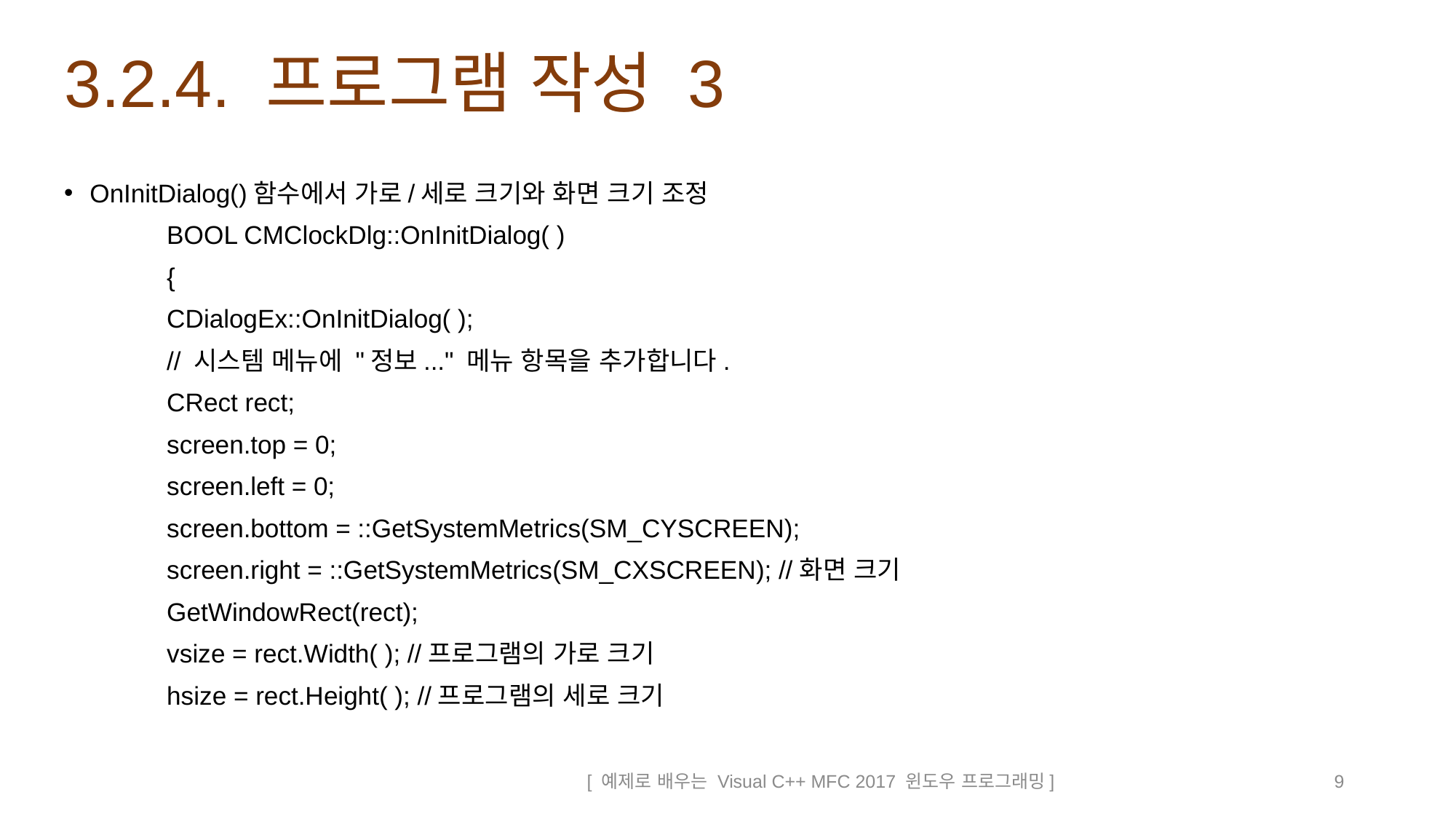

# 3.2.4. 프로그램 작성 3

OnInitDialog()함수에서 가로/세로 크기와 화면 크기 조정
	BOOL CMClockDlg::OnInitDialog( )
	{
		CDialogEx::OnInitDialog( );
		// 시스템 메뉴에 "정보..." 메뉴 항목을 추가합니다.
		CRect rect;
		screen.top = 0;
		screen.left = 0;
		screen.bottom = ::GetSystemMetrics(SM_CYSCREEN);
		screen.right = ::GetSystemMetrics(SM_CXSCREEN); //화면 크기
		GetWindowRect(rect);
		vsize = rect.Width( ); //프로그램의 가로 크기
		hsize = rect.Height( ); //프로그램의 세로 크기

[ 예제로 배우는 Visual C++ MFC 2017 윈도우 프로그래밍]
9